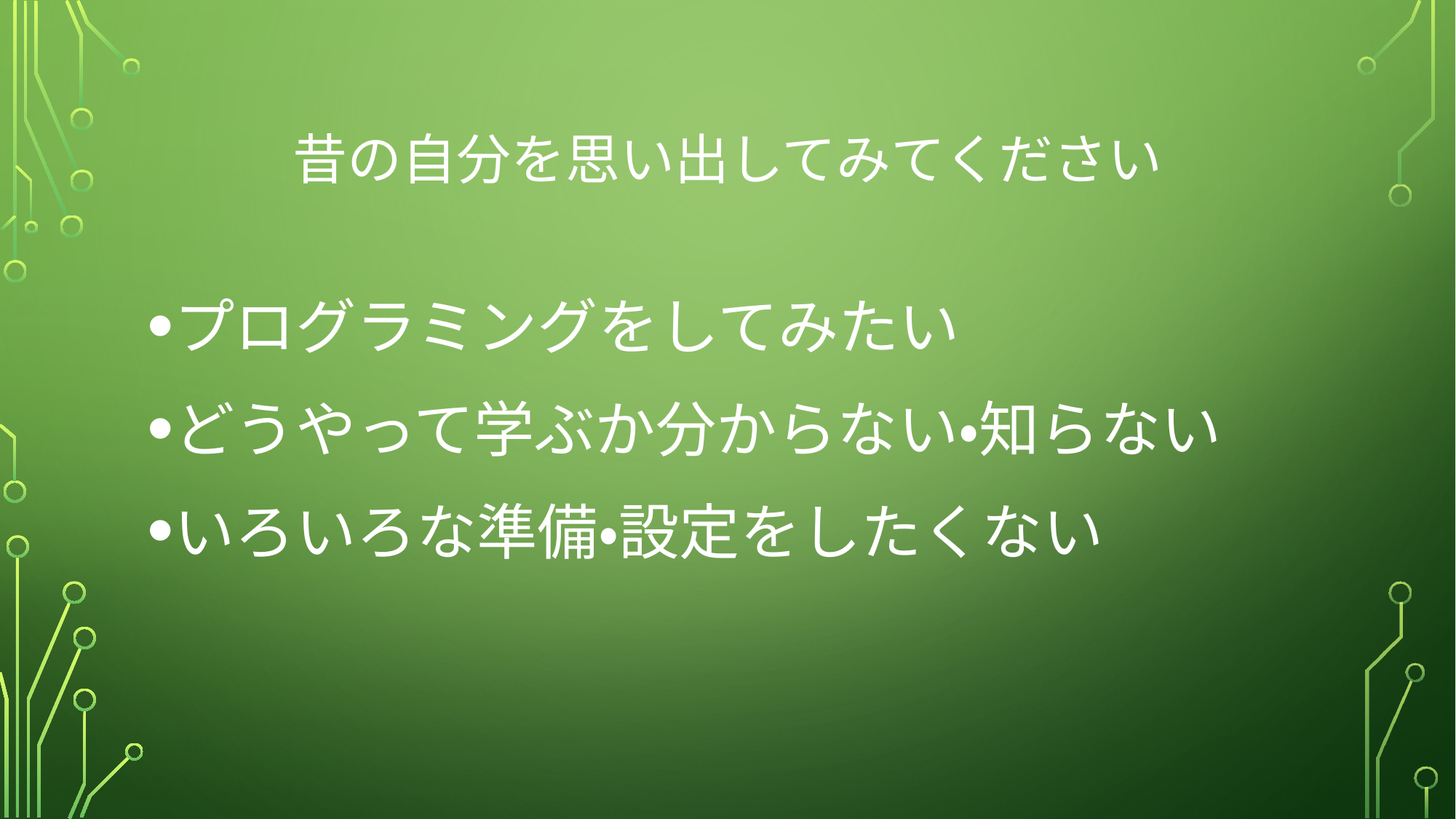

# 昔の自分を思い出してみてください
プログラミングをしてみたい
どうやって学ぶか分からない・知らない
いろいろな準備・設定をしたくない